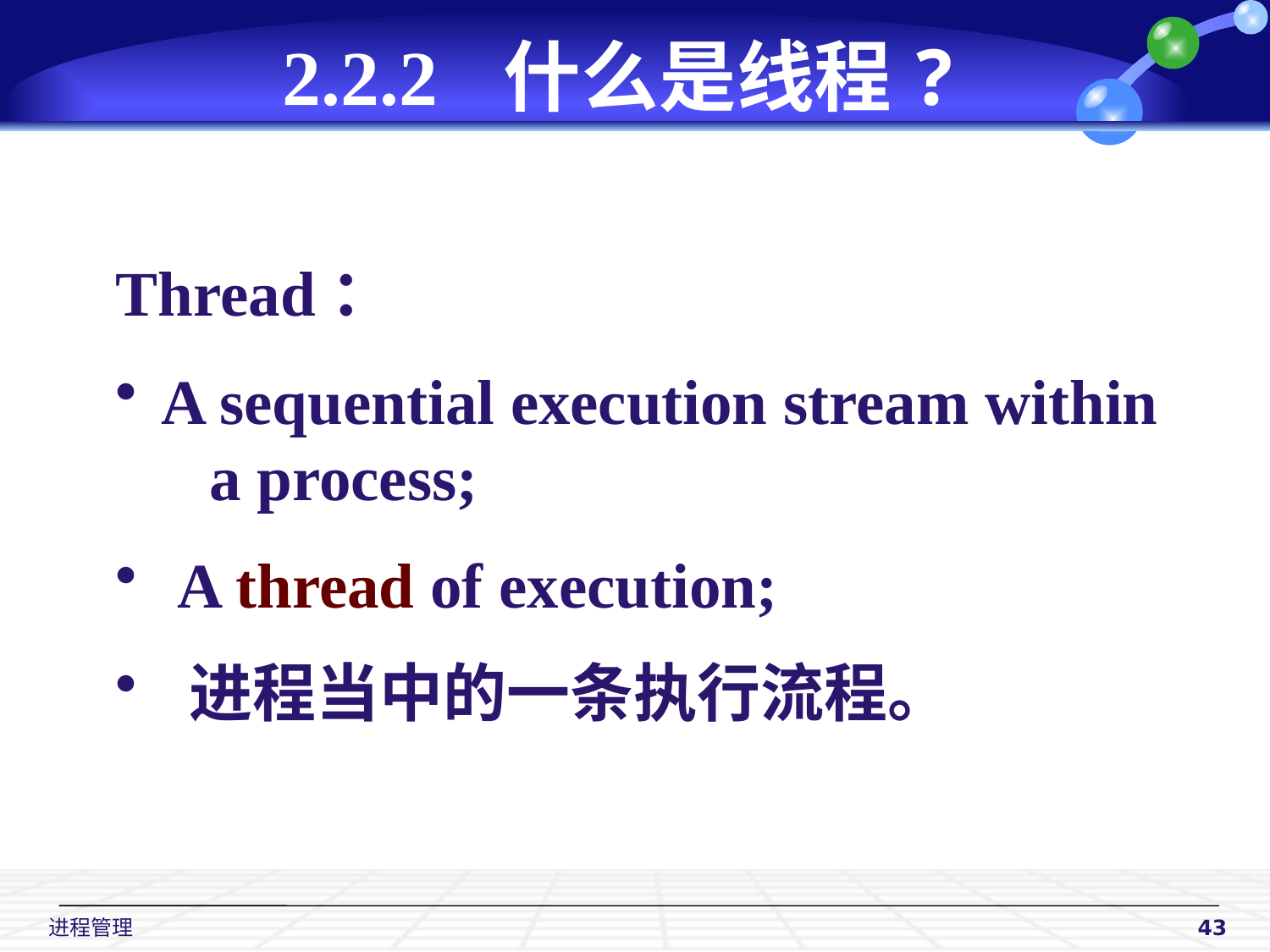

# 2.2.2 什么是线程?
Thread：
 A sequential execution stream within
    a process;
  A thread of execution;
  进程当中的一条执行流程。
   进程管理
43